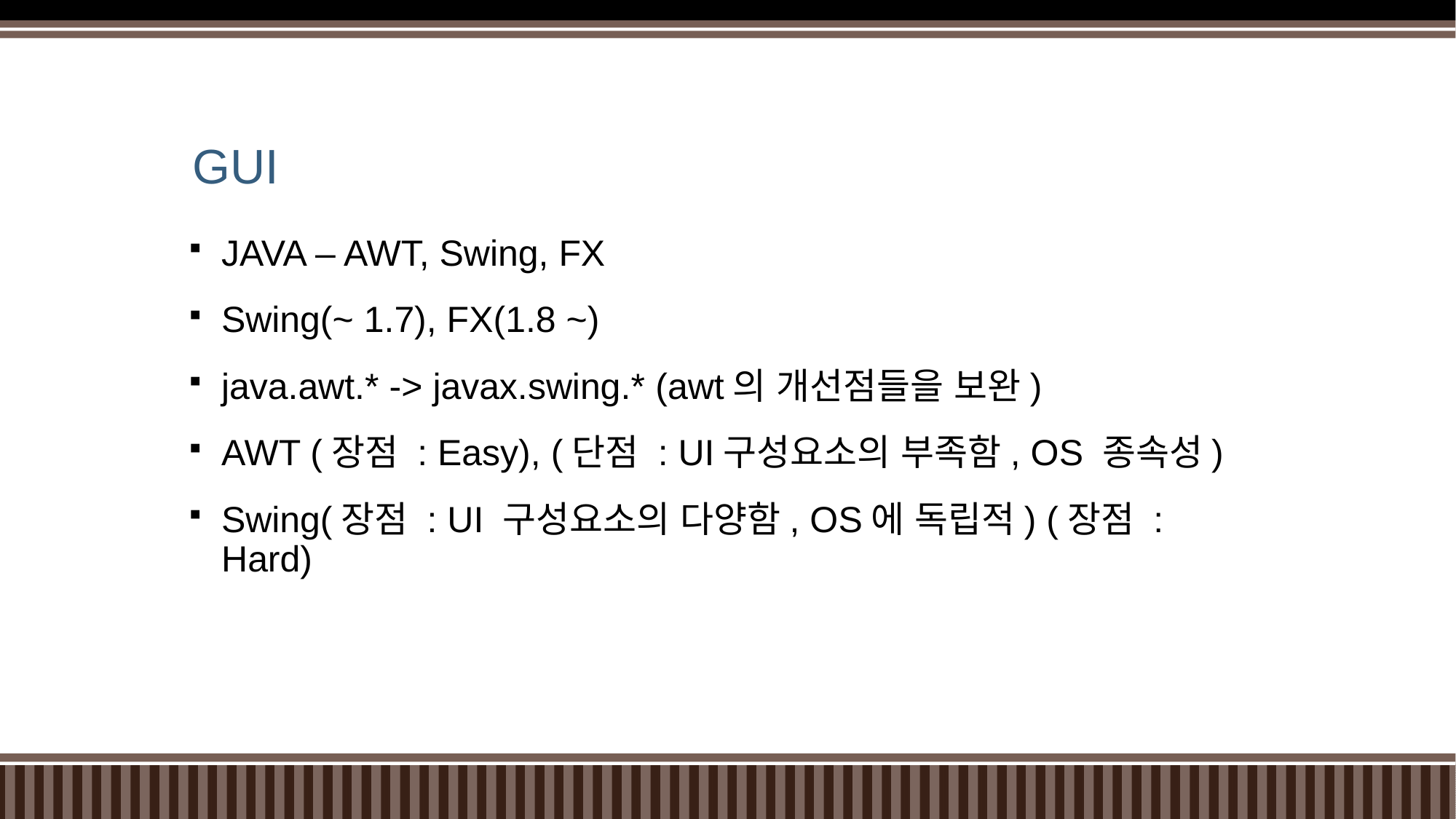

# GUI
JAVA – AWT, Swing, FX
Swing(~ 1.7), FX(1.8 ~)
java.awt.* -> javax.swing.* (awt의 개선점들을 보완)
AWT (장점 : Easy), (단점 : UI구성요소의 부족함, OS 종속성)
Swing(장점 : UI 구성요소의 다양함, OS에 독립적) (장점 : Hard)